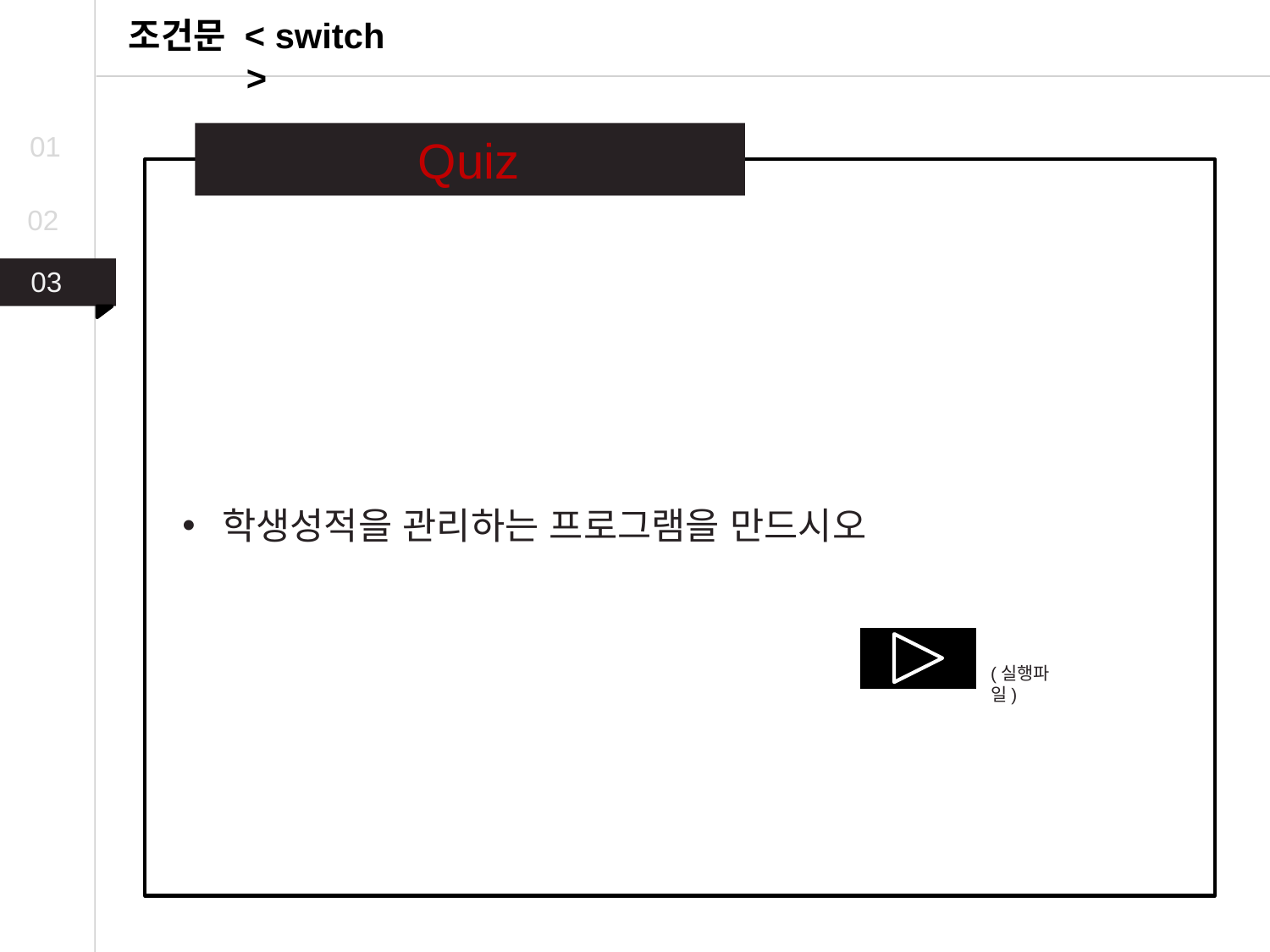

조건문 < switch >
01
Quiz

02
03

03
02

학생성적을 관리하는 프로그램을 만드시오

(실행파일)